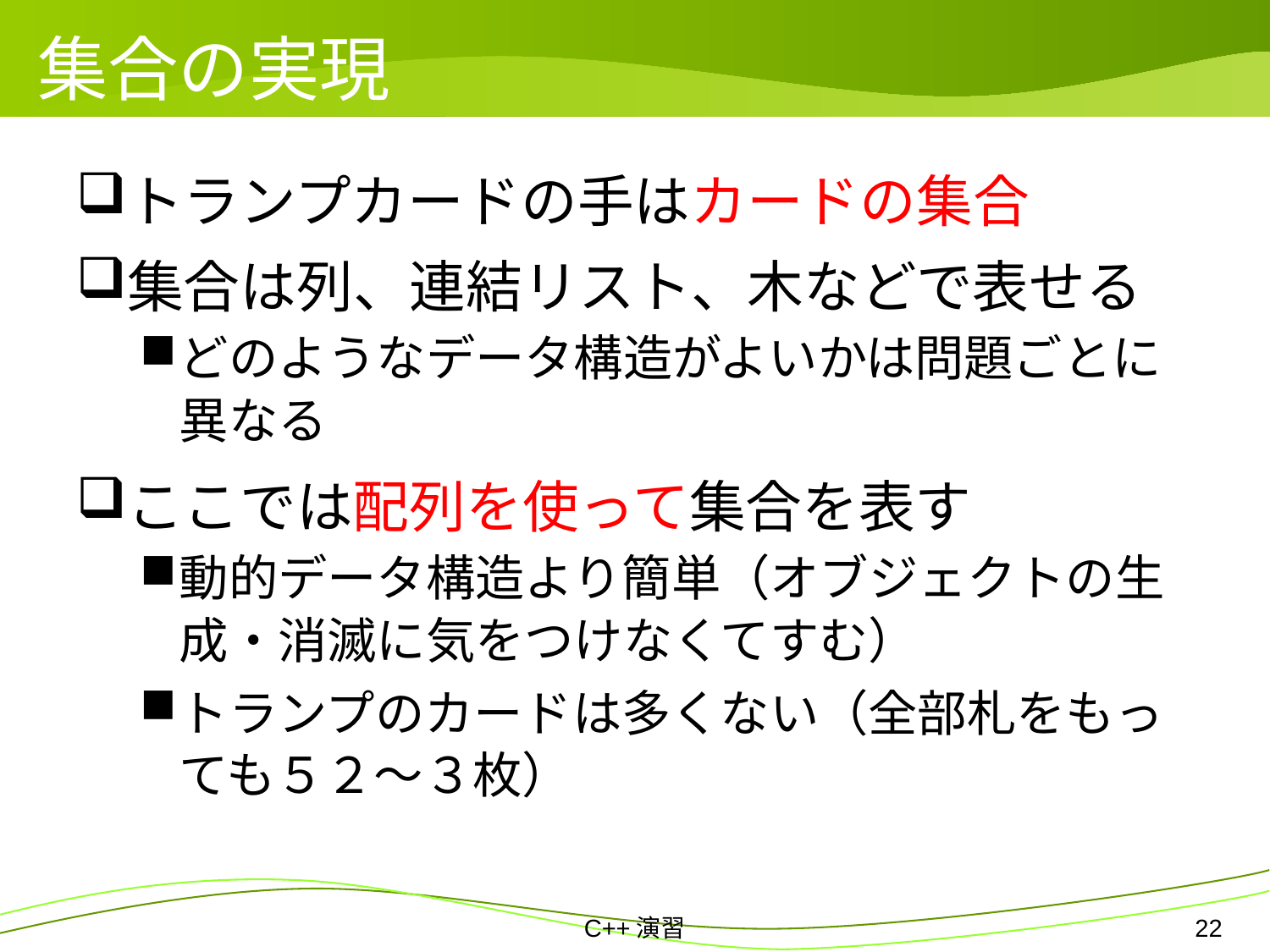

# 集合の実現
トランプカードの手はカードの集合
集合は列、連結リスト、木などで表せる
どのようなデータ構造がよいかは問題ごとに異なる
ここでは配列を使って集合を表す
動的データ構造より簡単（オブジェクトの生成・消滅に気をつけなくてすむ）
トランプのカードは多くない（全部札をもっても５２〜３枚）
C++演習
22